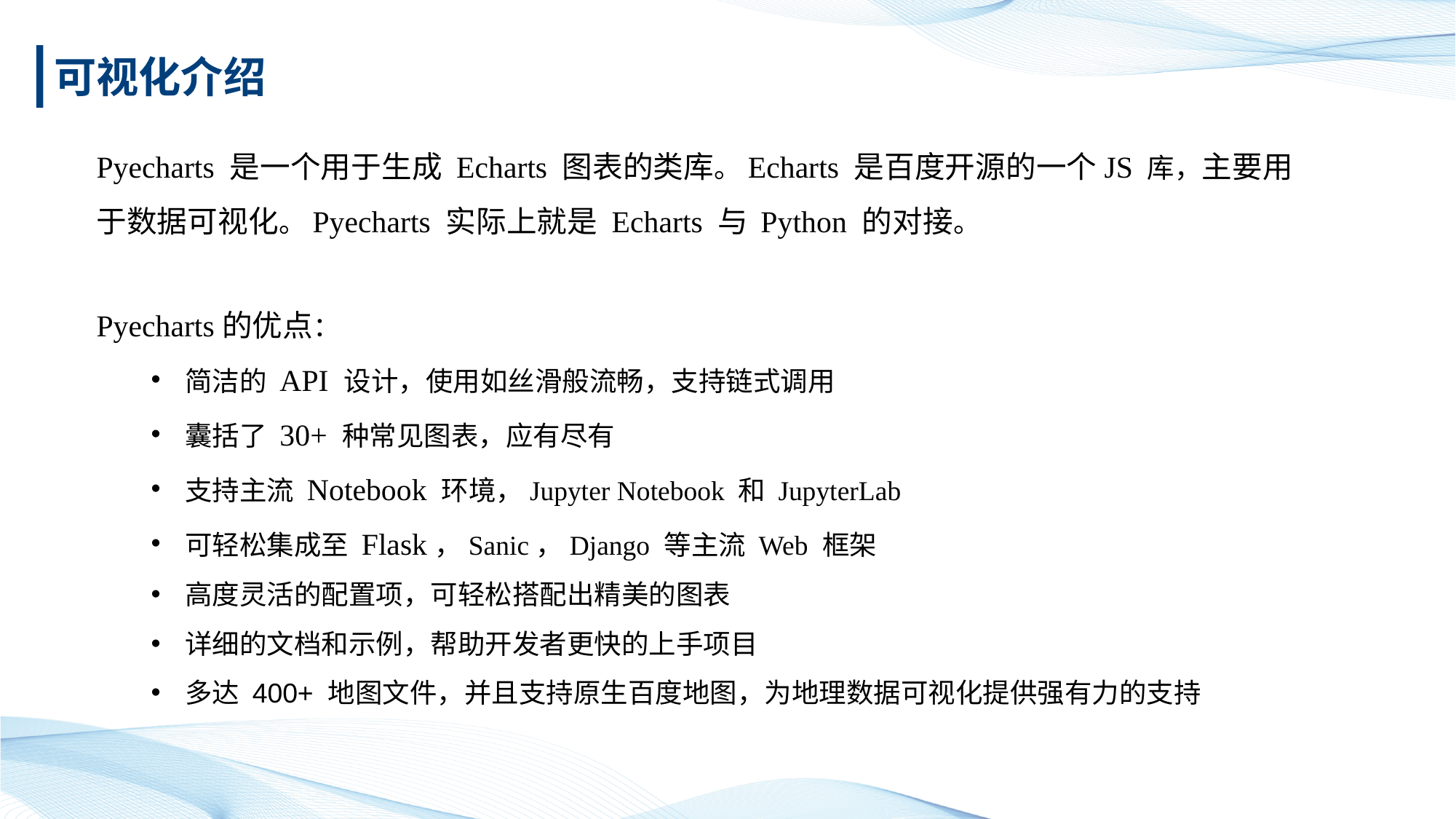

可视化介绍
Pyecharts 是一个用于生成 Echarts 图表的类库。Echarts 是百度开源的一个JS 库，主要用于数据可视化。Pyecharts 实际上就是 Echarts 与 Python 的对接。

Pyecharts的优点：
简洁的 API 设计，使用如丝滑般流畅，支持链式调用
囊括了 30+ 种常见图表，应有尽有
支持主流 Notebook 环境，Jupyter Notebook 和 JupyterLab
可轻松集成至 Flask，Sanic，Django 等主流 Web 框架
高度灵活的配置项，可轻松搭配出精美的图表
详细的文档和示例，帮助开发者更快的上手项目
多达 400+ 地图文件，并且支持原生百度地图，为地理数据可视化提供强有力的支持